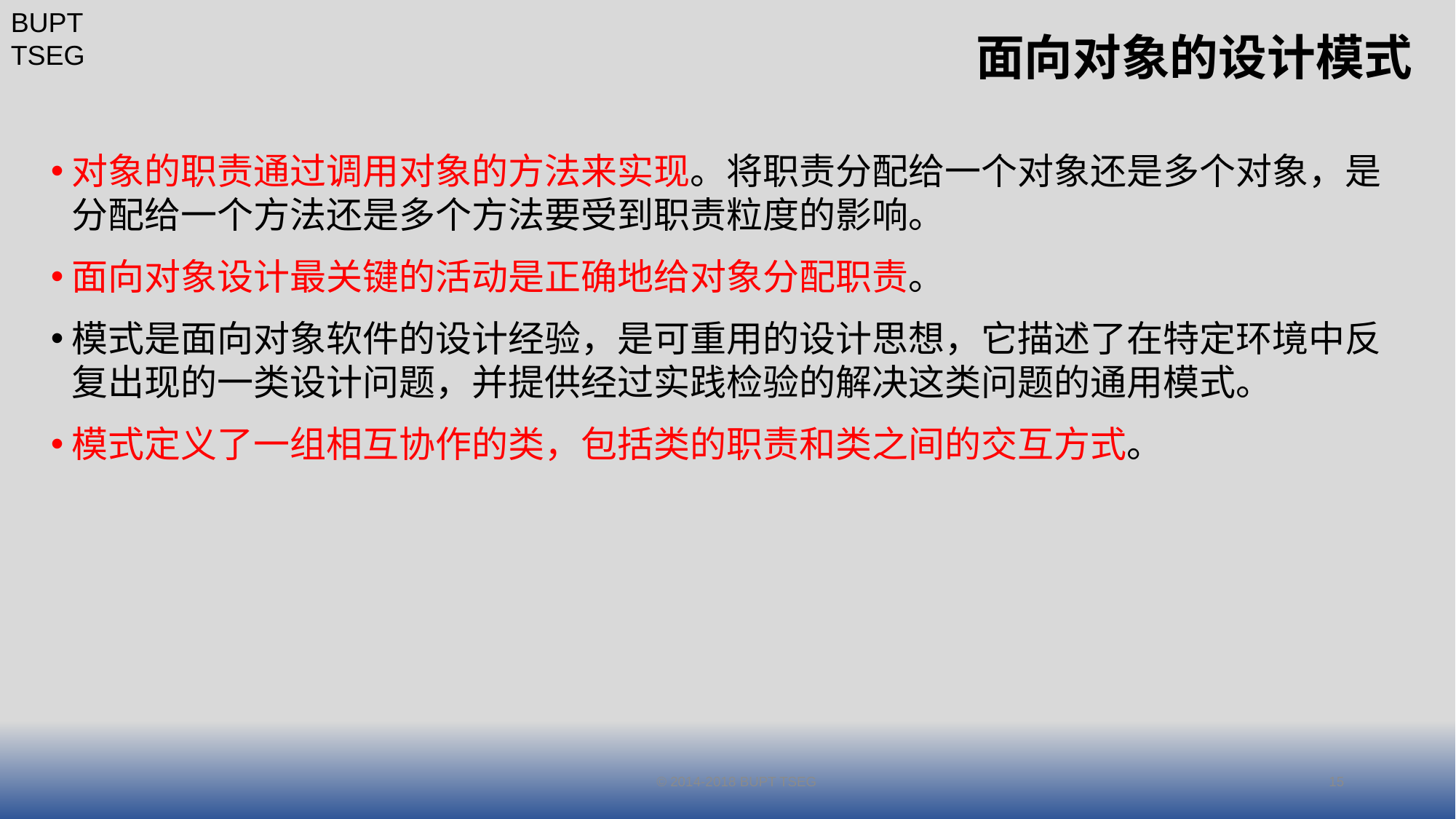

# 面向对象的设计模式
对象的职责通过调用对象的方法来实现。将职责分配给一个对象还是多个对象，是分配给一个方法还是多个方法要受到职责粒度的影响。
面向对象设计最关键的活动是正确地给对象分配职责。
模式是面向对象软件的设计经验，是可重用的设计思想，它描述了在特定环境中反复出现的一类设计问题，并提供经过实践检验的解决这类问题的通用模式。
模式定义了一组相互协作的类，包括类的职责和类之间的交互方式。
© 2014-2018 BUPT TSEG
15